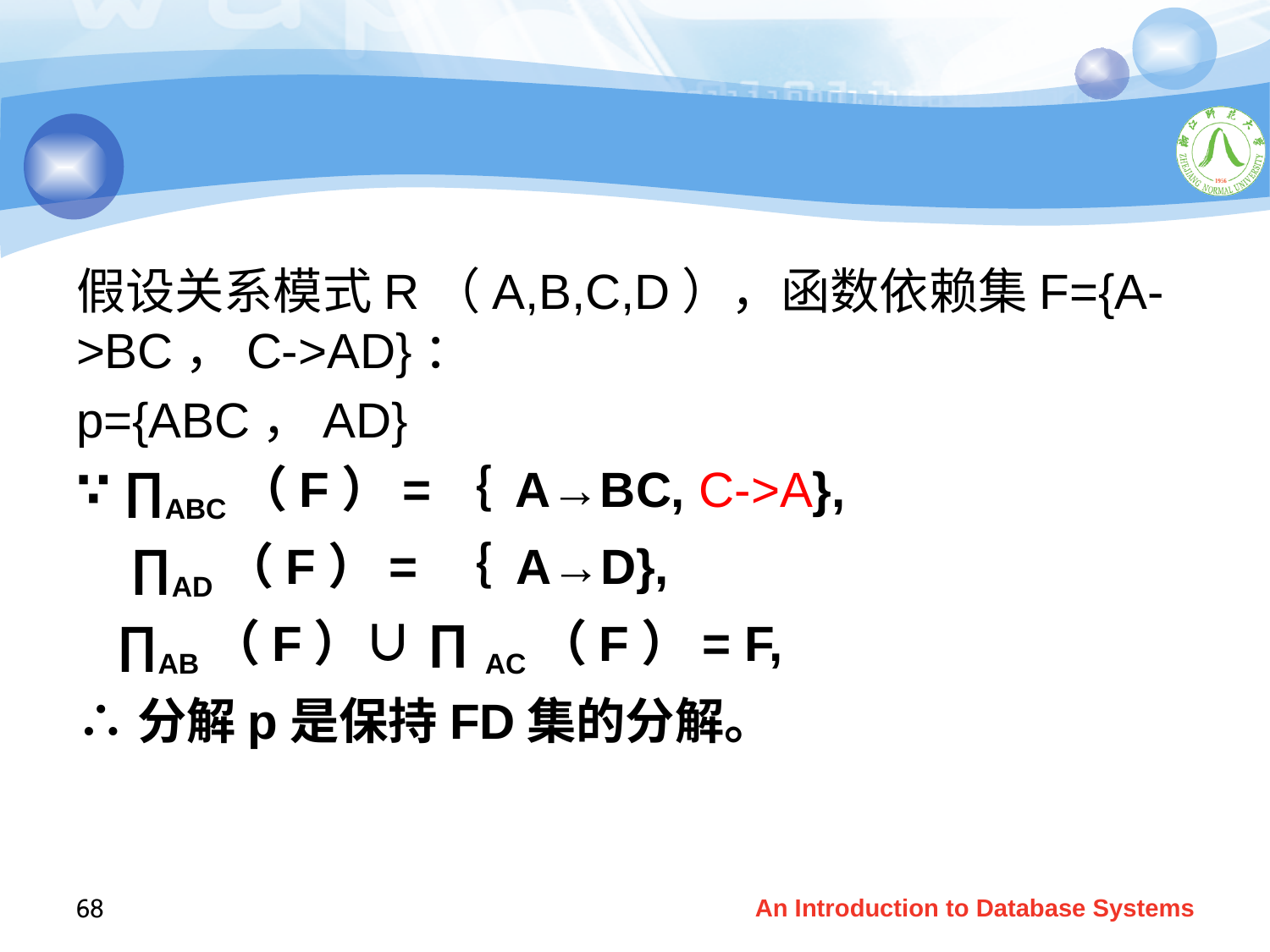

#
假设关系模式R（A,B,C,D），函数依赖集F={A->BC，C->AD}：
p={ABC，AD}
∵ ∏ABC（F）=｛ A→BC, C->A},
    ∏AD（F）= ｛ A→D},
   ∏AB（F）∪ ∏AC（F）= F,
∴分解p是保持FD集的分解。

68
An Introduction to Database Systems